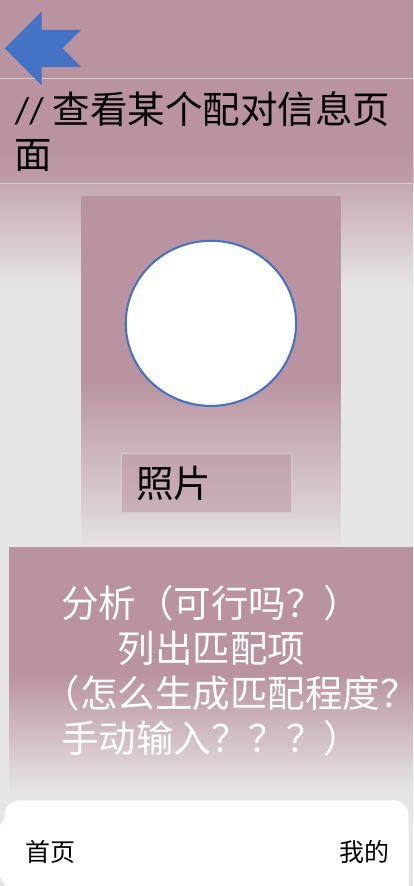

//查看某个配对信息页面

照片
分析（可行吗？）
列出匹配项
（怎么生成匹配程度？手动输入？？？）

首页
我的